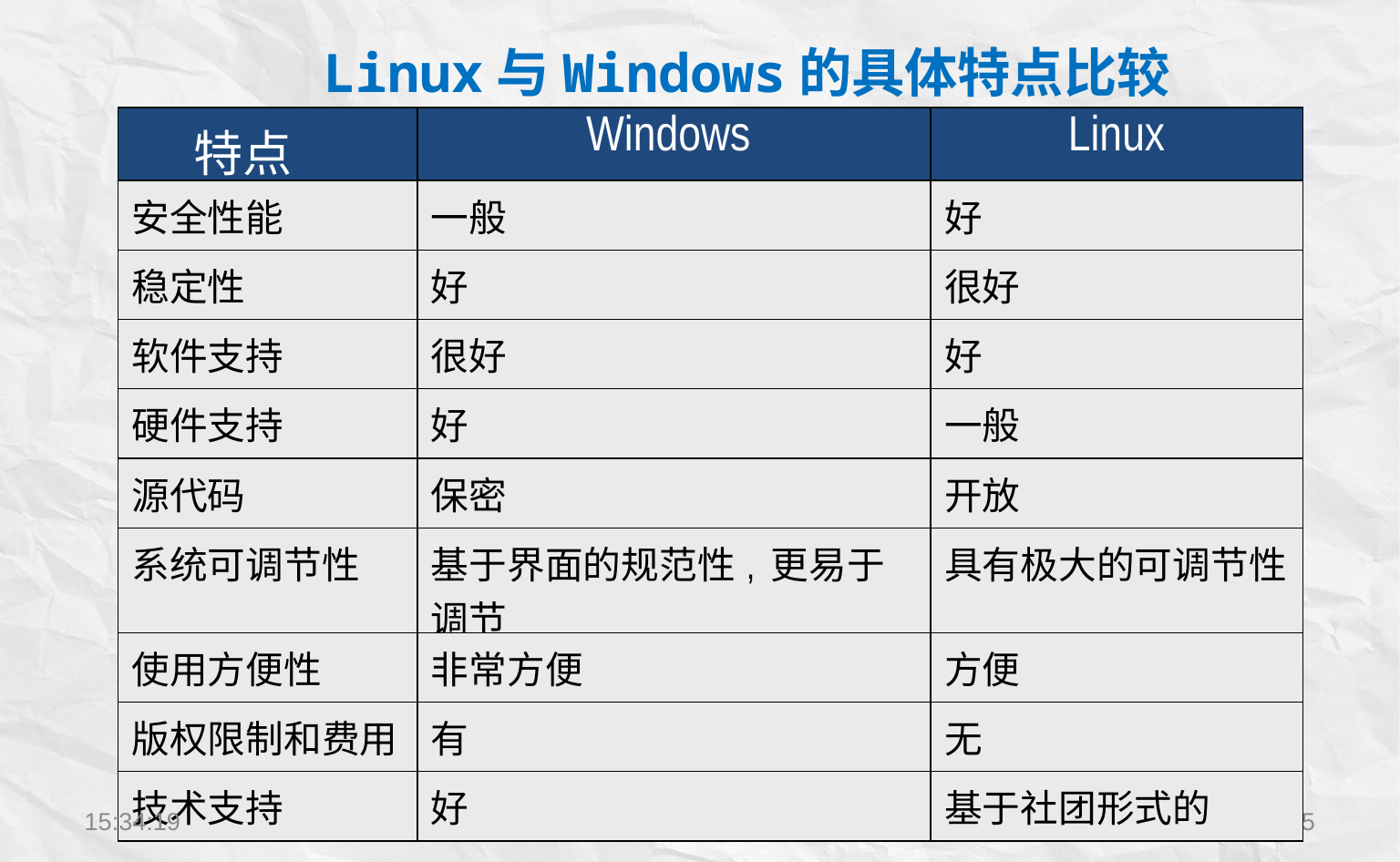

Linux与Windows的具体特点比较
| 特点 | Windows | Linux |
| --- | --- | --- |
| 安全性能 | 一般 | 好 |
| 稳定性 | 好 | 很好 |
| 软件支持 | 很好 | 好 |
| 硬件支持 | 好 | 一般 |
| 源代码 | 保密 | 开放 |
| 系统可调节性 | 基于界面的规范性, 更易于调节 | 具有极大的可调节性 |
| 使用方便性 | 非常方便 | 方便 |
| 版权限制和费用 | 有 | 无 |
| 技术支持 | 好 | 基于社团形式的 |
15:34:19
5